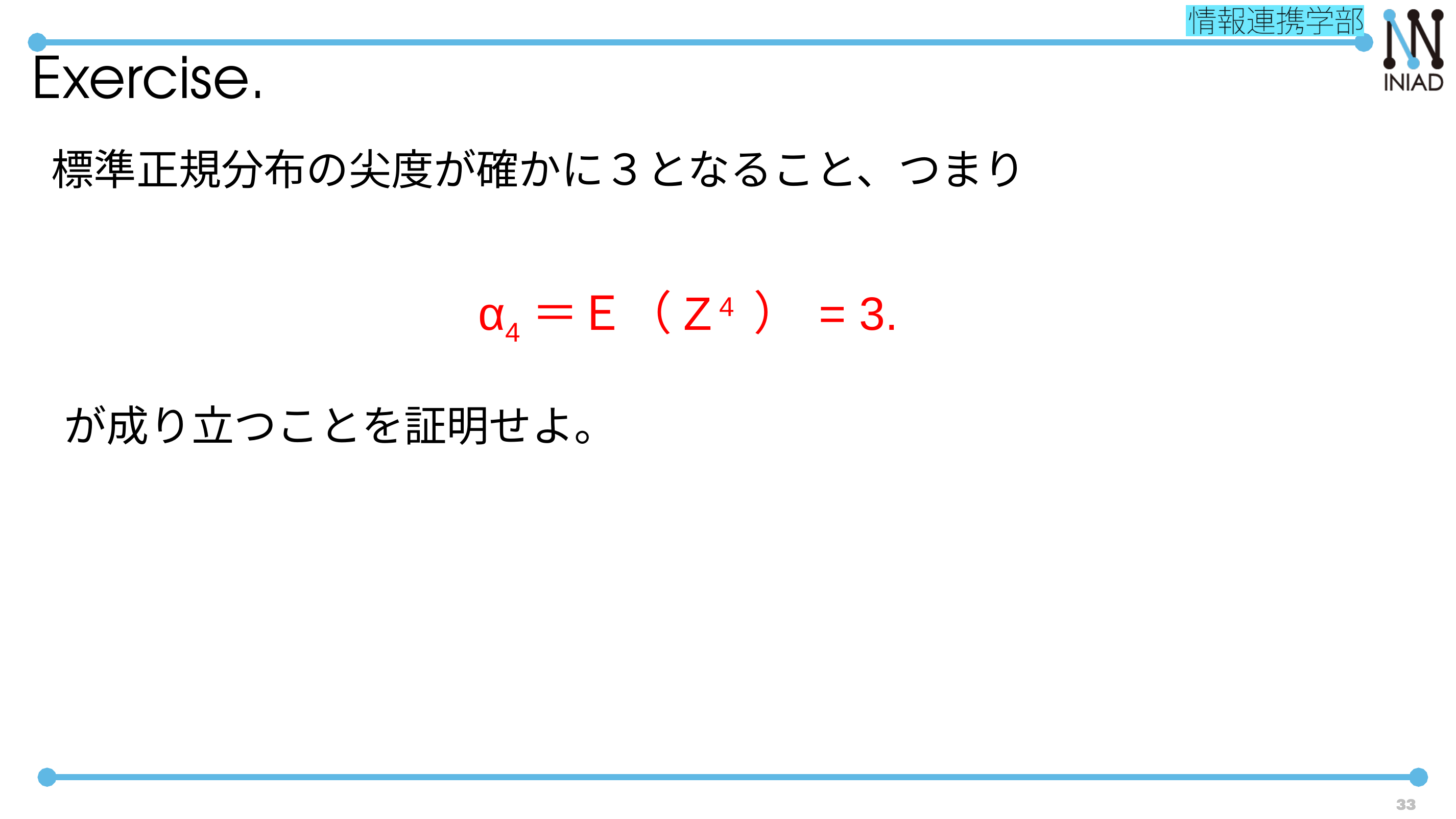

# Exercise.
標準正規分布の尖度が確かに３となること、つまり
α4＝Ｅ（Z 4 ） = 3.
が成り立つことを証明せよ。

33